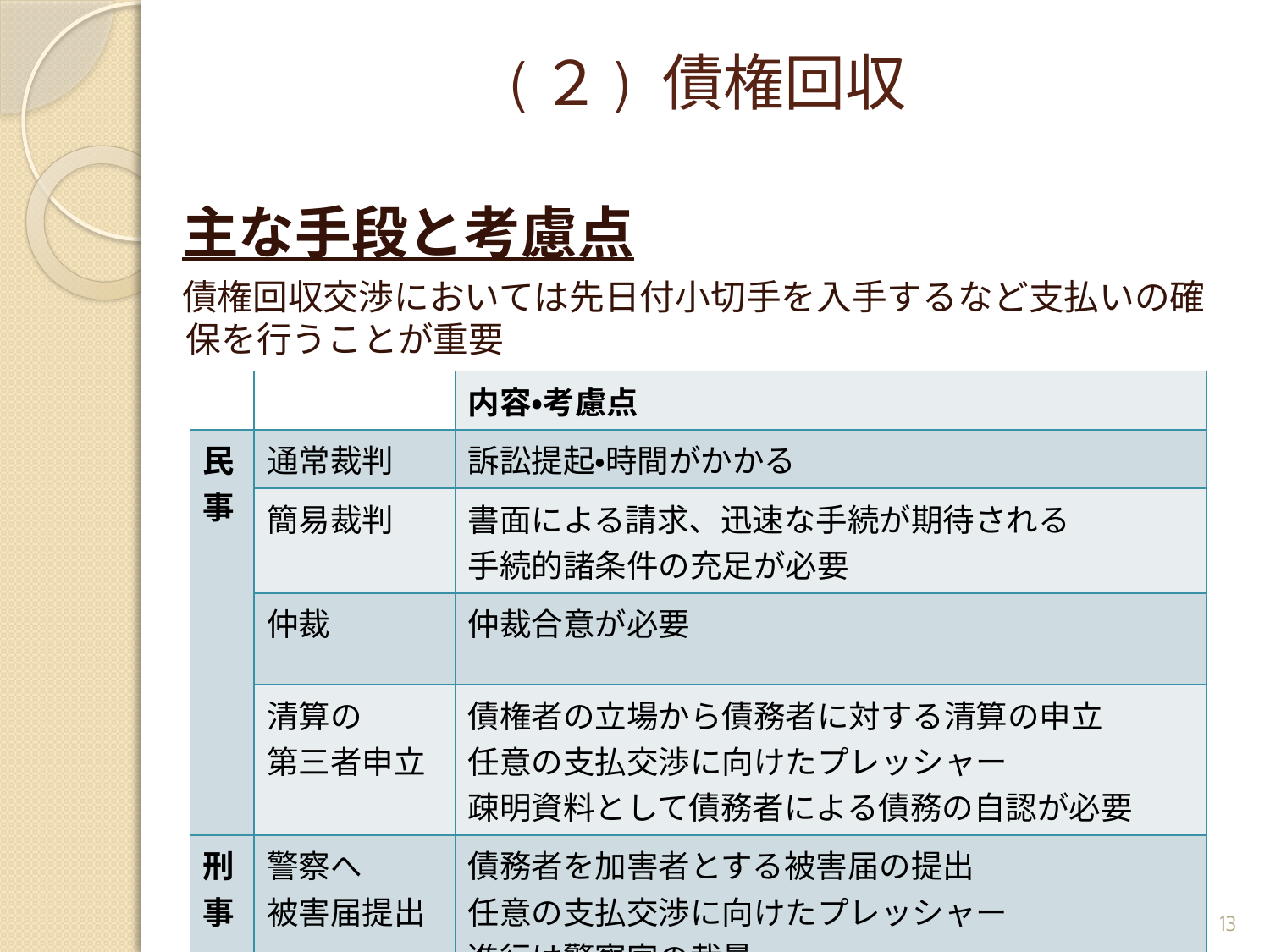

# (２) 債権回収
主な手段と考慮点
債権回収交渉においては先日付小切手を入手するなど支払いの確保を行うことが重要
|  |  | 内容・考慮点 |
| --- | --- | --- |
| 民 事 | 通常裁判 | 訴訟提起・時間がかかる |
|  | 簡易裁判 | 書面による請求、迅速な手続が期待される 手続的諸条件の充足が必要 |
|  | 仲裁 | 仲裁合意が必要 |
|  | 清算の 第三者申立 | 債権者の立場から債務者に対する清算の申立 任意の支払交渉に向けたプレッシャー 疎明資料として債務者による債務の自認が必要 |
| 刑 事 | 警察へ 被害届提出 | 債務者を加害者とする被害届の提出 任意の支払交渉に向けたプレッシャー 進行は警察官の裁量 |
13